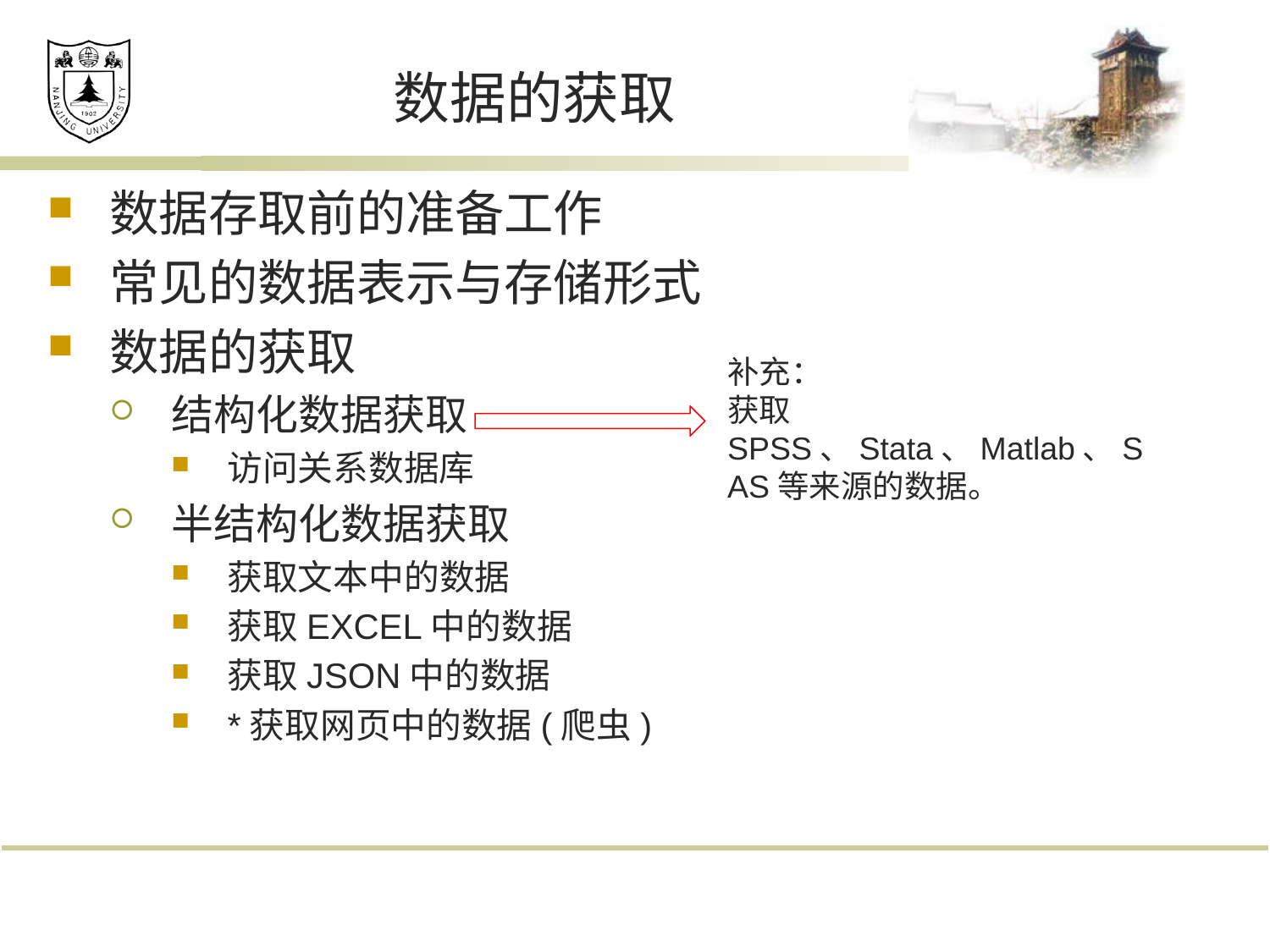

# 数据的获取
数据存取前的准备工作
常见的数据表示与存储形式
数据的获取
结构化数据获取
访问关系数据库
半结构化数据获取
获取文本中的数据
获取EXCEL中的数据
获取JSON中的数据
*获取网页中的数据(爬虫)
补充：
获取SPSS、Stata、Matlab、SAS等来源的数据。